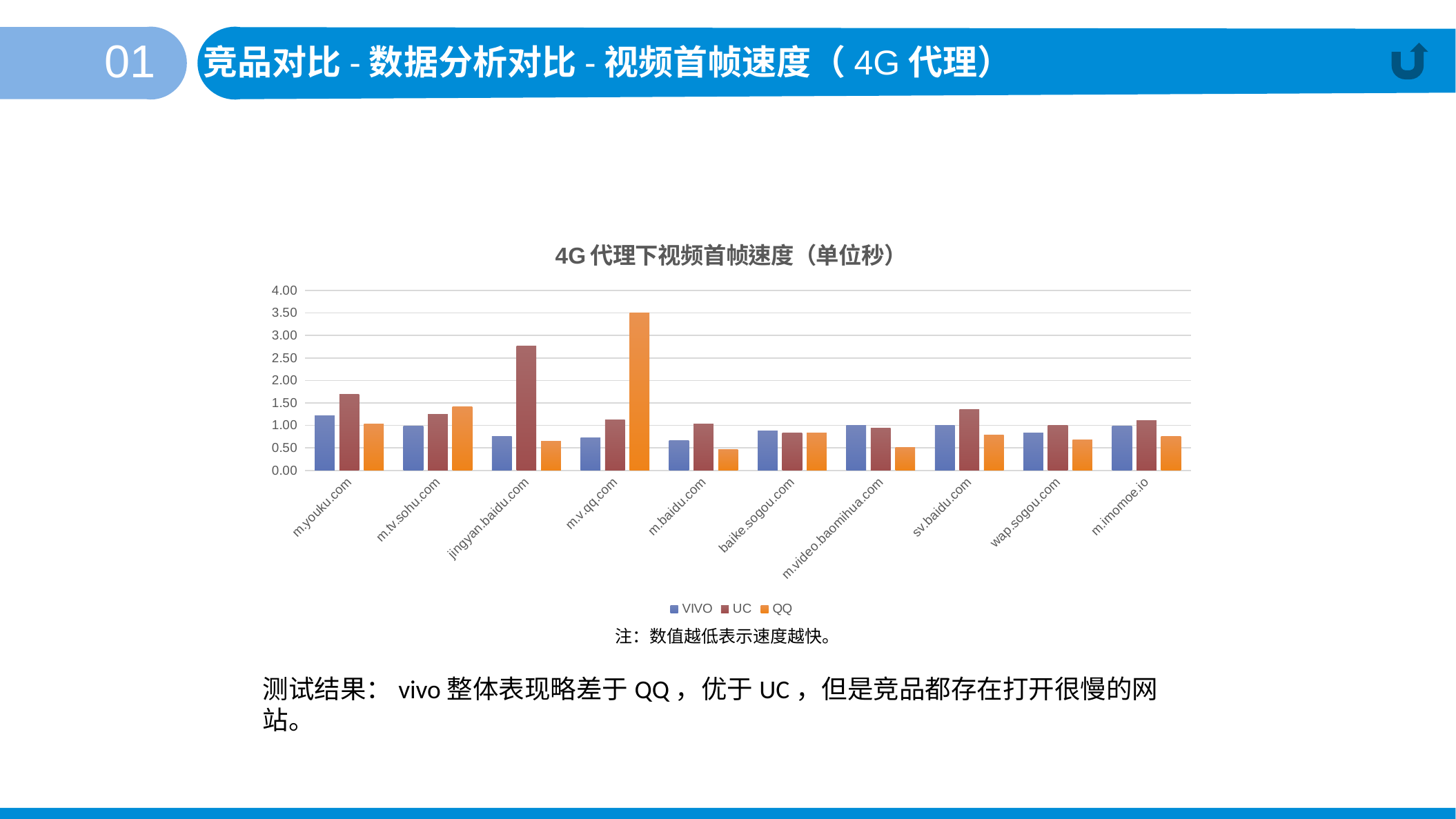

01

竞品对比-数据分析对比-视频首帧速度（4G代理）

### Chart: 4G代理下视频首帧速度（单位秒）

| Category | VIVO | UC | QQ |
|---|---|---|---|
| m.youku.com | 1.22083333333333 | 1.6875 | 1.02916666666667 |
| m.tv.sohu.com | 0.991666666666667 | 1.24166666666667 | 1.41666666666667 |
| jingyan.baidu.com | 0.758333333333333 | 2.7625 | 0.641666666666667 |
| m.v.qq.com | 0.716666666666667 | 1.125 | 3.5 |
| m.baidu.com | 0.666666666666667 | 1.025 | 0.470833333333333 |
| baike.sogou.com | 0.870833333333333 | 0.829166666666667 | 0.833333333333333 |
| m.video.baomihua.com | 1.0 | 0.941666666666667 | 0.504166666666667 |
| sv.baidu.com | 1.0 | 1.35 | 0.783333333333333 |
| wap.sogou.com | 0.833333333333333 | 1.0 | 0.683333333333333 |
| m.imomoe.io | 0.983333333333333 | 1.10416666666667 | 0.754166666666667 |
注：数值越低表示速度越快。
测试结果：vivo整体表现略差于QQ，优于UC，但是竞品都存在打开很慢的网站。